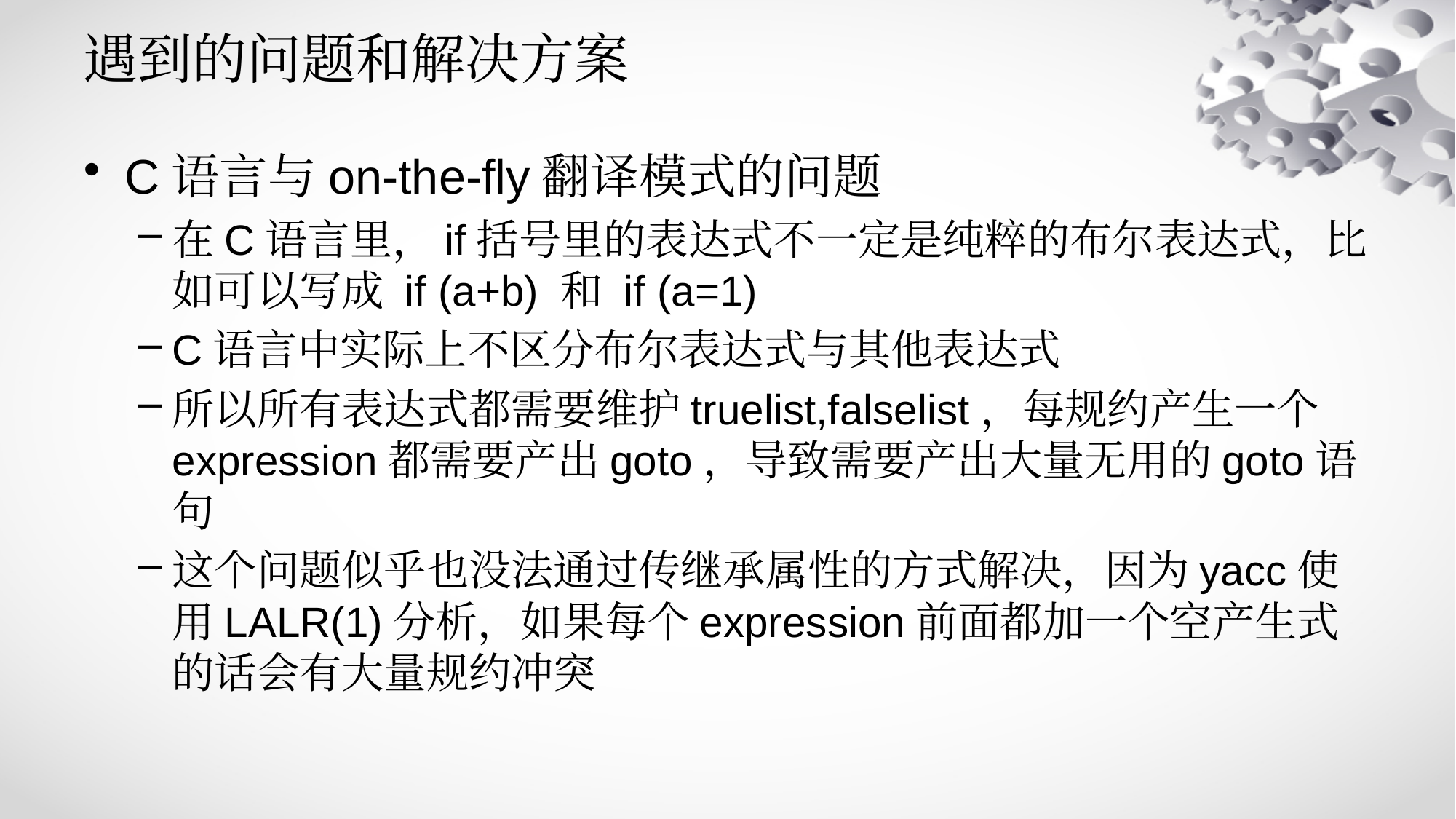

# 遇到的问题和解决方案
C语言与on-the-fly翻译模式的问题
在C语言里，if括号里的表达式不一定是纯粹的布尔表达式，比如可以写成 if (a+b) 和 if (a=1)
C语言中实际上不区分布尔表达式与其他表达式
所以所有表达式都需要维护truelist,falselist，每规约产生一个expression都需要产出goto，导致需要产出大量无用的goto语句
这个问题似乎也没法通过传继承属性的方式解决，因为yacc使用LALR(1)分析，如果每个expression前面都加一个空产生式的话会有大量规约冲突